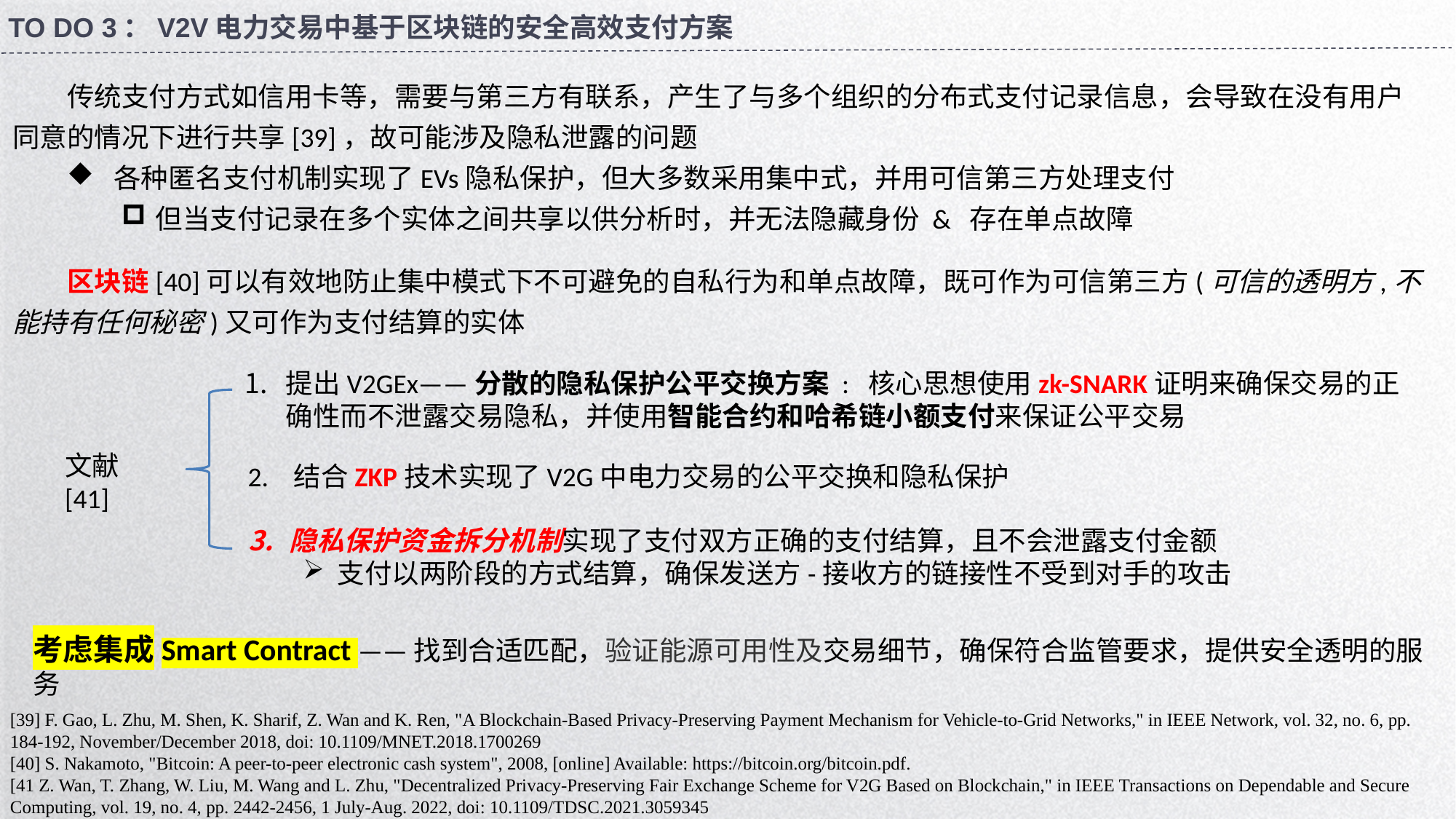

TO DO 3：V2V电力交易中基于区块链的安全高效支付方案
传统支付方式如信用卡等，需要与第三方有联系，产生了与多个组织的分布式支付记录信息，会导致在没有用户同意的情况下进行共享[39]，故可能涉及隐私泄露的问题
 各种匿名支付机制实现了EVs隐私保护，但大多数采用集中式，并用可信第三方处理支付
但当支付记录在多个实体之间共享以供分析时，并无法隐藏身份 &  存在单点故障
区块链[40]可以有效地防止集中模式下不可避免的自私行为和单点故障，既可作为可信第三方(可信的透明方,不能持有任何秘密)又可作为支付结算的实体
提出V2GEx——分散的隐私保护公平交换方案 :  核心思想使用zk-SNARK证明来确保交易的正确性而不泄露交易隐私，并使用智能合约和哈希链小额支付来保证公平交易

文献[41]
2.   结合ZKP技术实现了V2G中电力交易的公平交换和隐私保护
隐私保护资金拆分机制实现了支付双方正确的支付结算，且不会泄露支付金额
支付以两阶段的方式结算，确保发送方-接收方的链接性不受到对手的攻击
考虑集成Smart Contract ——找到合适匹配，验证能源可用性及交易细节，确保符合监管要求，提供安全透明的服务
[39] F. Gao, L. Zhu, M. Shen, K. Sharif, Z. Wan and K. Ren, "A Blockchain-Based Privacy-Preserving Payment Mechanism for Vehicle-to-Grid Networks," in IEEE Network, vol. 32, no. 6, pp. 184-192, November/December 2018, doi: 10.1109/MNET.2018.1700269
[40] S. Nakamoto, "Bitcoin: A peer-to-peer electronic cash system", 2008, [online] Available: https://bitcoin.org/bitcoin.pdf.
[41 Z. Wan, T. Zhang, W. Liu, M. Wang and L. Zhu, "Decentralized Privacy-Preserving Fair Exchange Scheme for V2G Based on Blockchain," in IEEE Transactions on Dependable and Secure Computing, vol. 19, no. 4, pp. 2442-2456, 1 July-Aug. 2022, doi: 10.1109/TDSC.2021.3059345